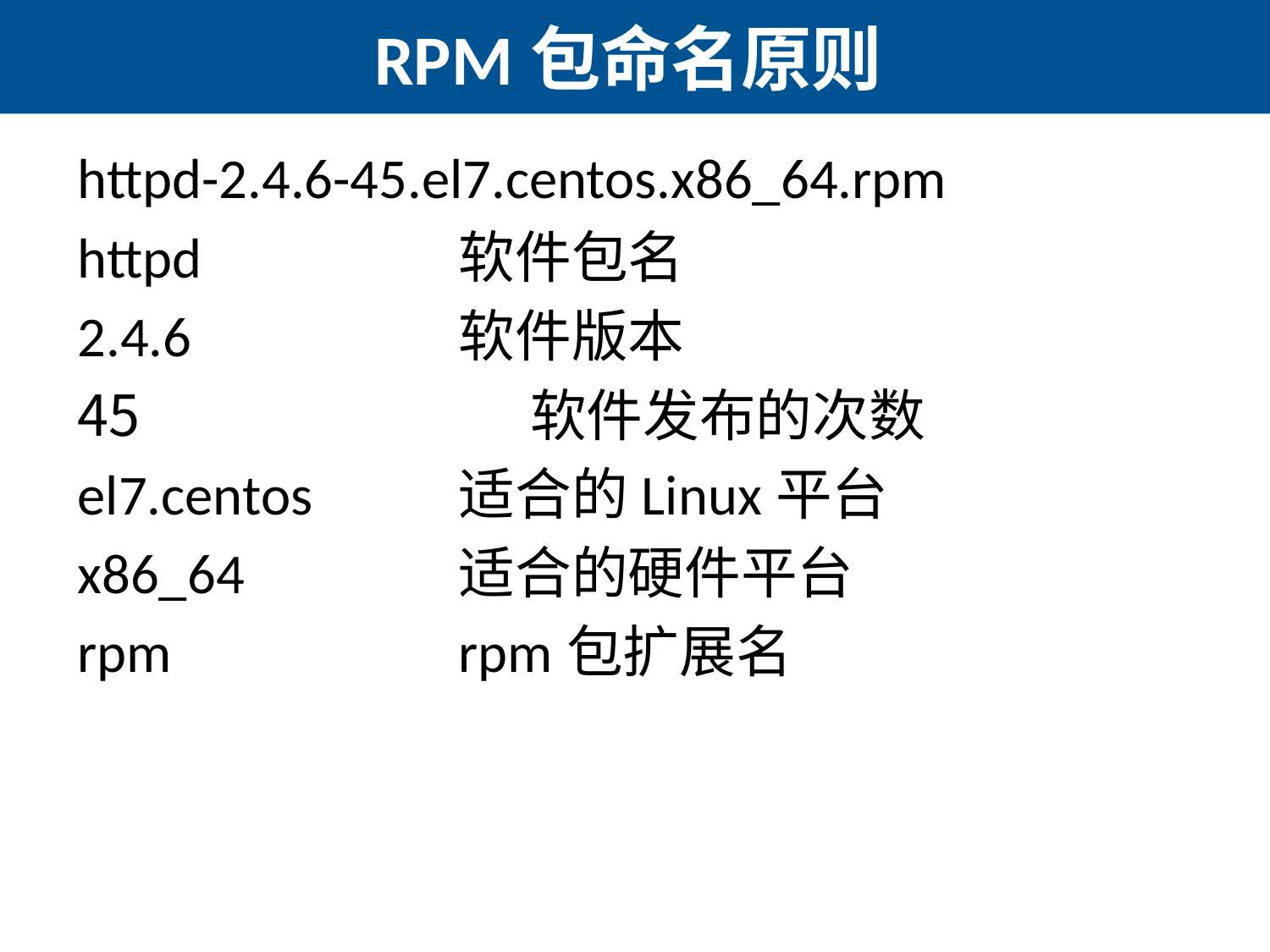

# RPM包命名原则
httpd-2.4.6-45.el7.centos.x86_64.rpm
httpd			软件包名
2.4.6			软件版本
              		软件发布的次数
el7.centos  	适合的Linux平台
x86_64		适合的硬件平台
rpm			rpm包扩展名